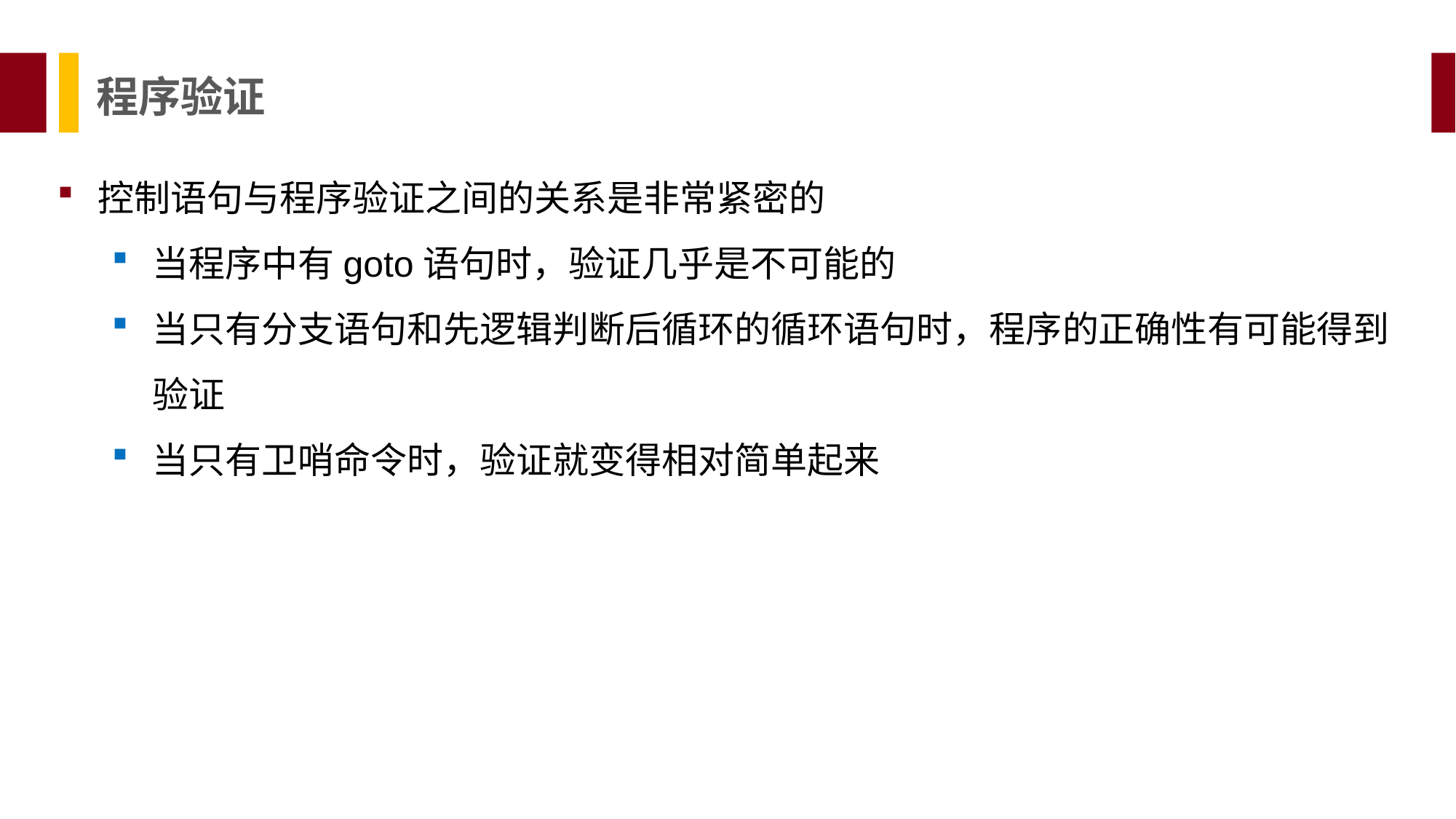

程序验证
控制语句与程序验证之间的关系是非常紧密的
当程序中有goto语句时，验证几乎是不可能的
当只有分支语句和先逻辑判断后循环的循环语句时，程序的正确性有可能得到验证
当只有卫哨命令时，验证就变得相对简单起来